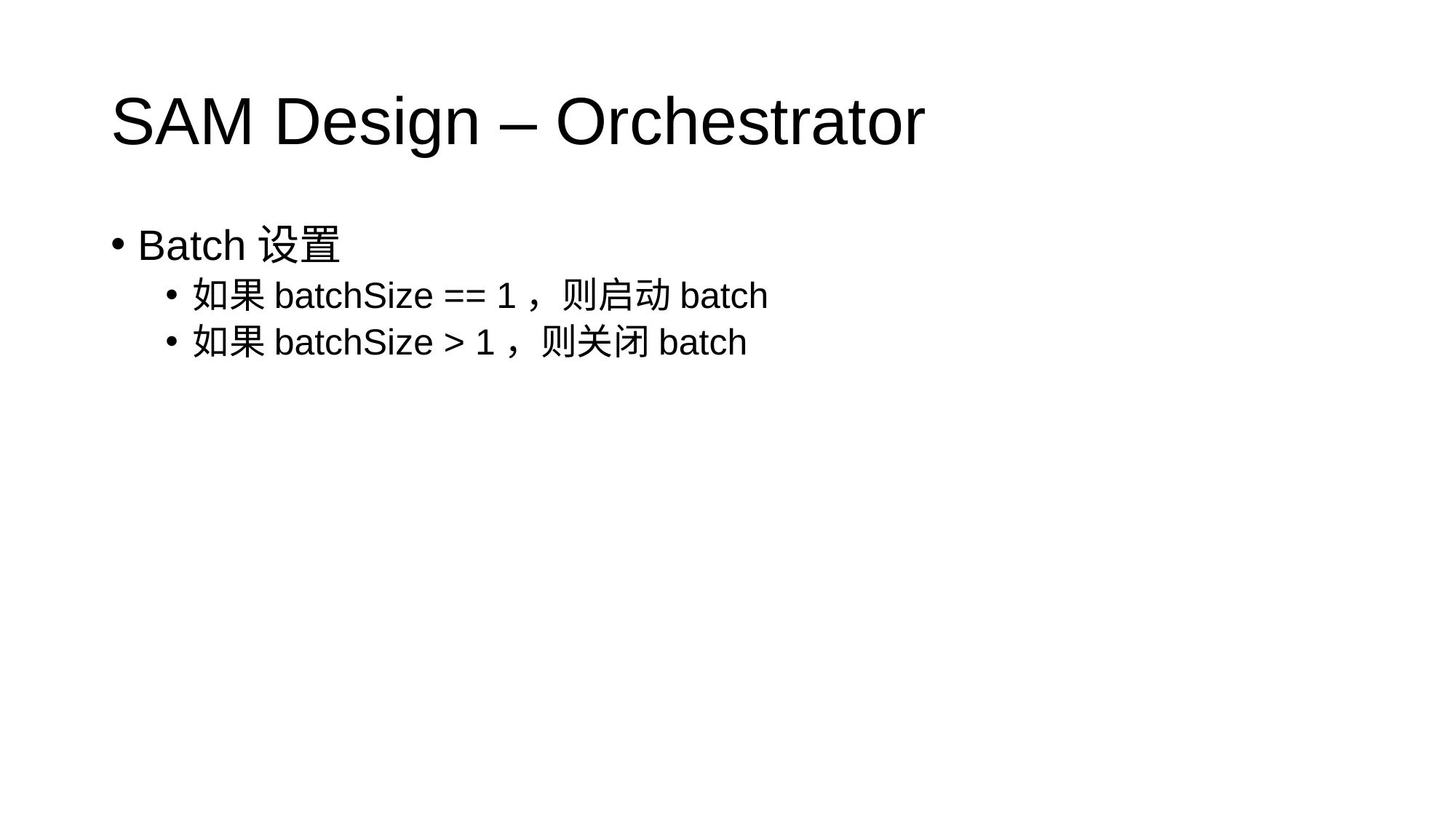

# SAM Design – Orchestrator
Batch设置
如果batchSize == 1，则启动batch
如果batchSize > 1，则关闭batch